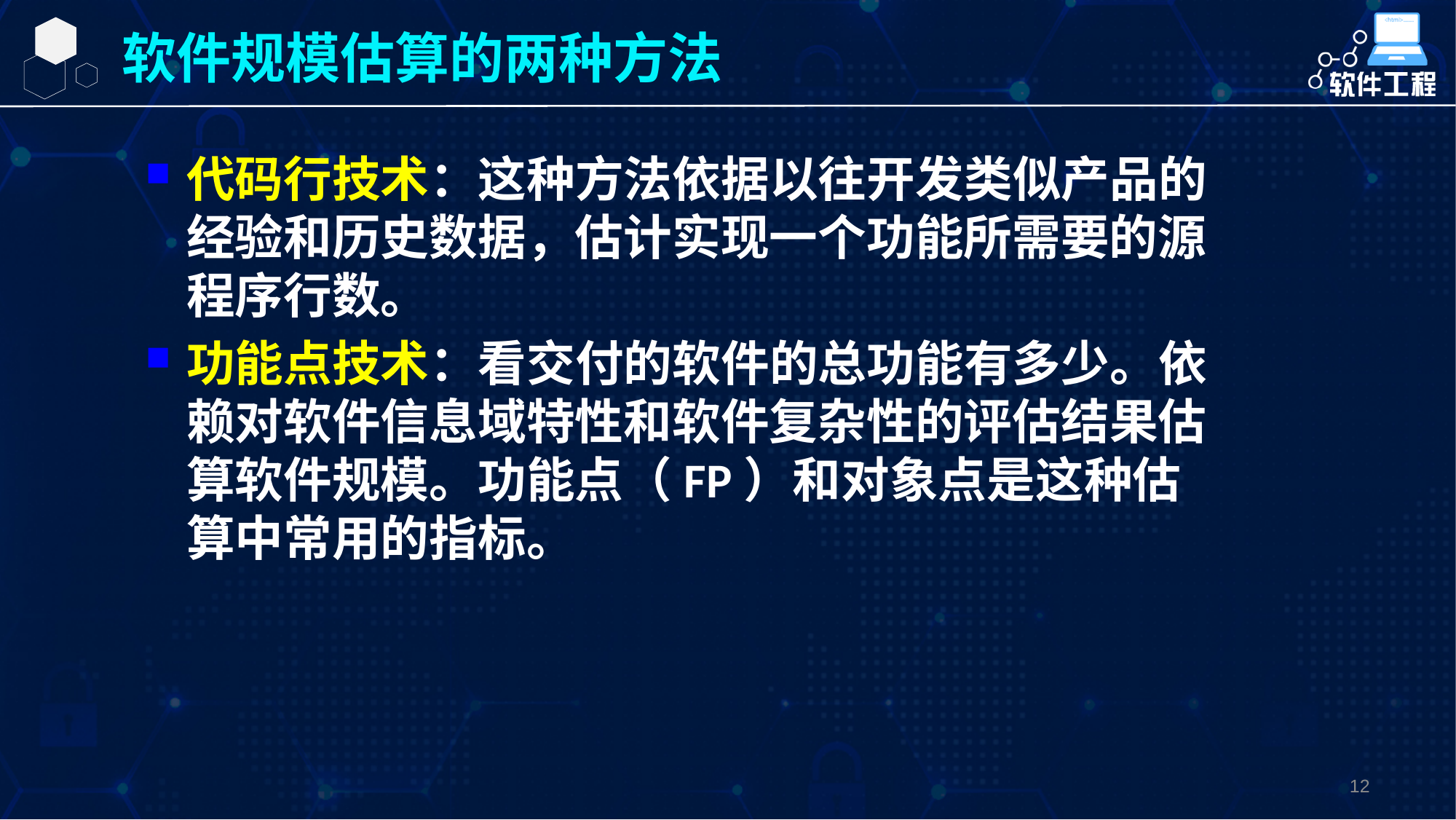

12
软件规模估算的两种方法
代码行技术：这种方法依据以往开发类似产品的经验和历史数据，估计实现一个功能所需要的源程序行数。
功能点技术：看交付的软件的总功能有多少。依赖对软件信息域特性和软件复杂性的评估结果估算软件规模。功能点（FP）和对象点是这种估算中常用的指标。